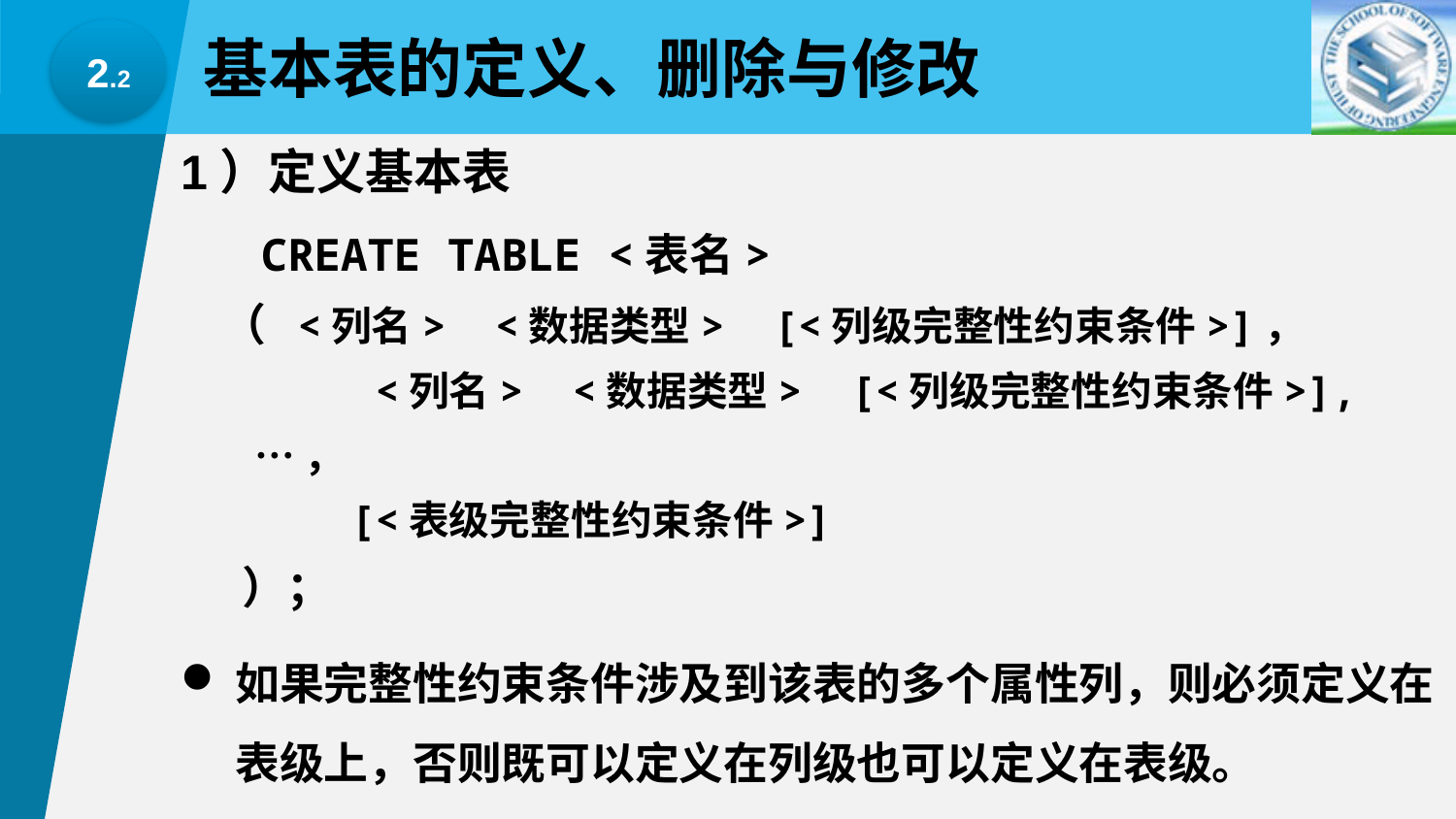

基本表的定义、删除与修改
2.2
1）定义基本表
   CREATE TABLE <表名>
   （  <列名>  <数据类型>  [<列级完整性约束条件>]，
        <列名>  <数据类型>  [<列级完整性约束条件>],
        …，
       [<表级完整性约束条件>]
     ）；
如果完整性约束条件涉及到该表的多个属性列，则必须定义在表级上，否则既可以定义在列级也可以定义在表级。